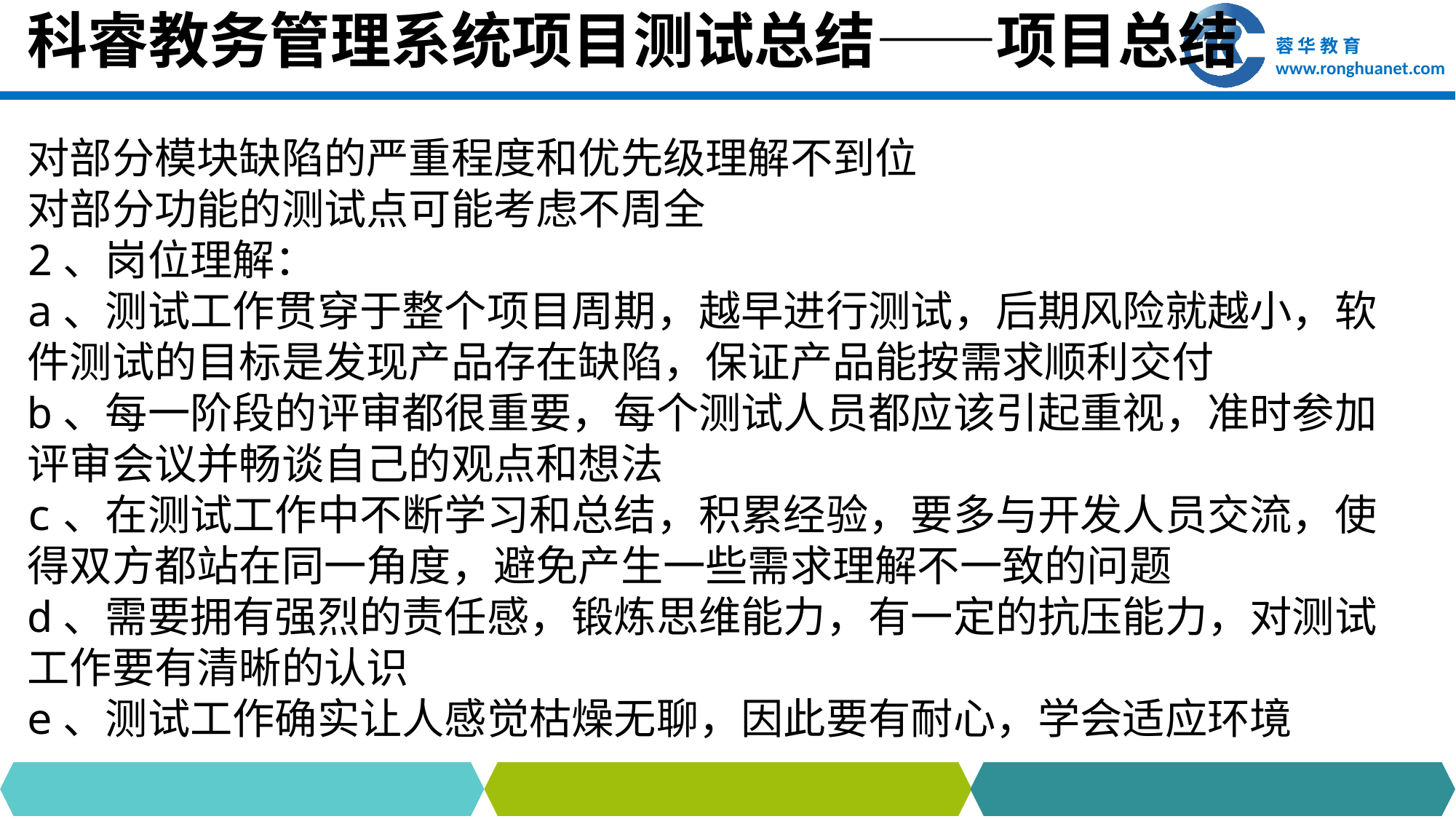

# 科睿教务管理系统项目测试总结——项目总结
对部分模块缺陷的严重程度和优先级理解不到位
对部分功能的测试点可能考虑不周全
2、岗位理解：
a、测试工作贯穿于整个项目周期，越早进行测试，后期风险就越小，软件测试的目标是发现产品存在缺陷，保证产品能按需求顺利交付
b、每一阶段的评审都很重要，每个测试人员都应该引起重视，准时参加评审会议并畅谈自己的观点和想法
c、在测试工作中不断学习和总结，积累经验，要多与开发人员交流，使得双方都站在同一角度，避免产生一些需求理解不一致的问题
d、需要拥有强烈的责任感，锻炼思维能力，有一定的抗压能力，对测试工作要有清晰的认识
e、测试工作确实让人感觉枯燥无聊，因此要有耐心，学会适应环境